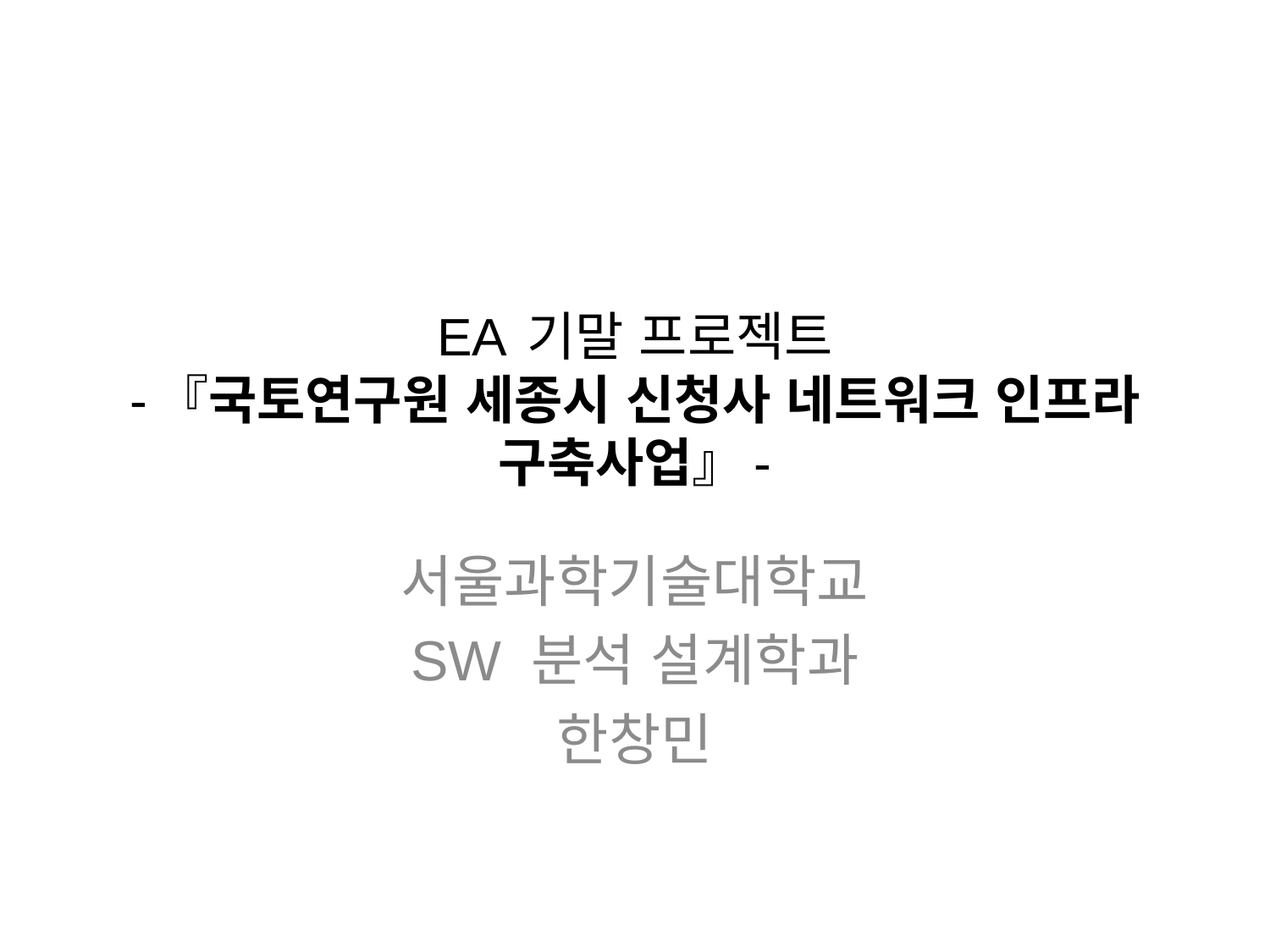

# EA 기말 프로젝트 -『국토연구원 세종시 신청사 네트워크 인프라 구축사업』-
서울과학기술대학교
SW 분석 설계학과
한창민